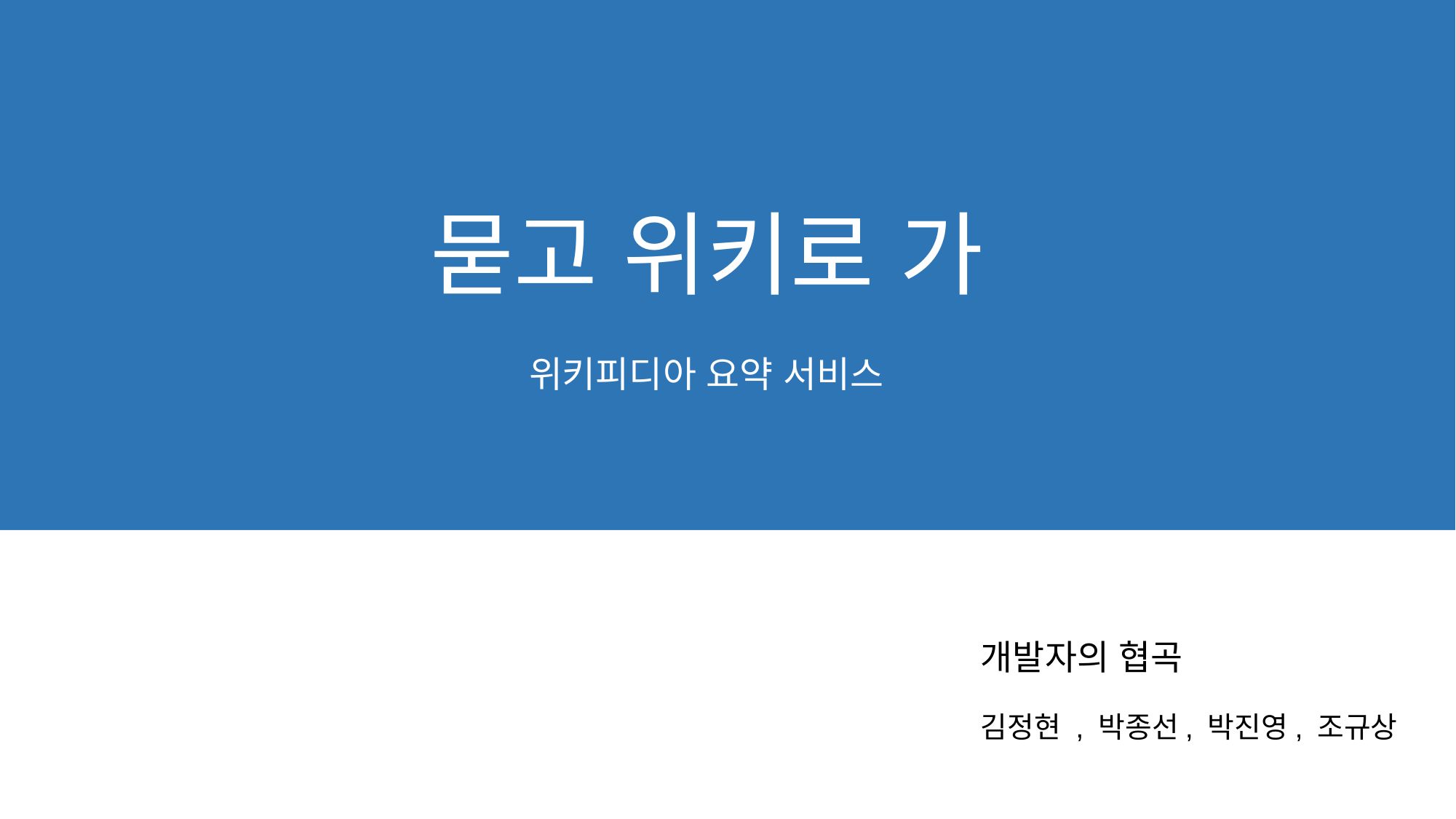

# 묻고 위키로 가
위키피디아 요약 서비스
개발자의 협곡

김정현 , 박종선, 박진영, 조규상